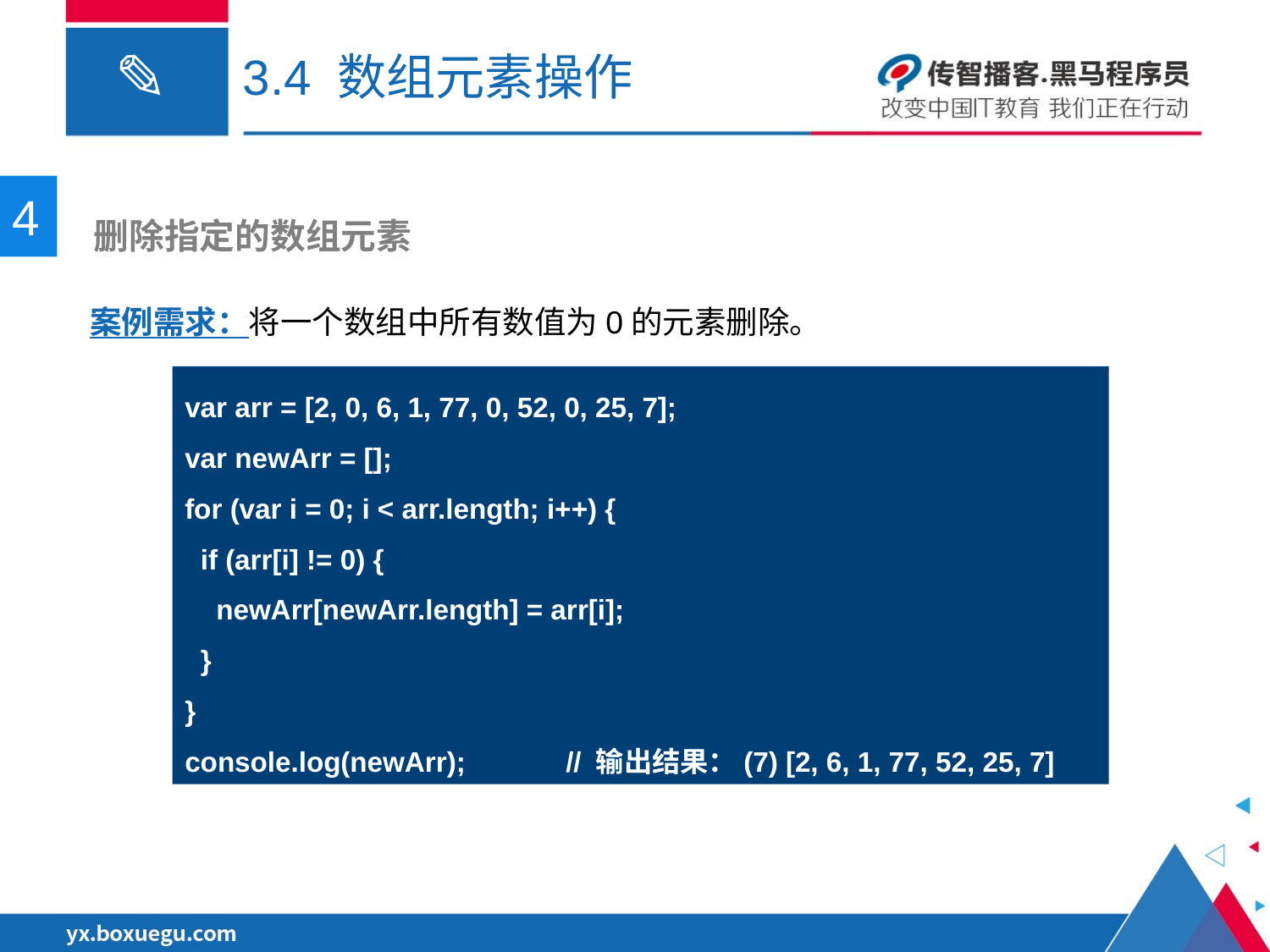

# 3.4 数组元素操作

4
  删除指定的数组元素
案例需求：将一个数组中所有数值为0的元素删除。
var arr = [2, 0, 6, 1, 77, 0, 52, 0, 25, 7];
var newArr = [];
for (var i = 0; i < arr.length; i++) {
  if (arr[i] != 0) {
    newArr[newArr.length] = arr[i];
  }
}
console.log(newArr);	// 输出结果：(7) [2, 6, 1, 77, 52, 25, 7]